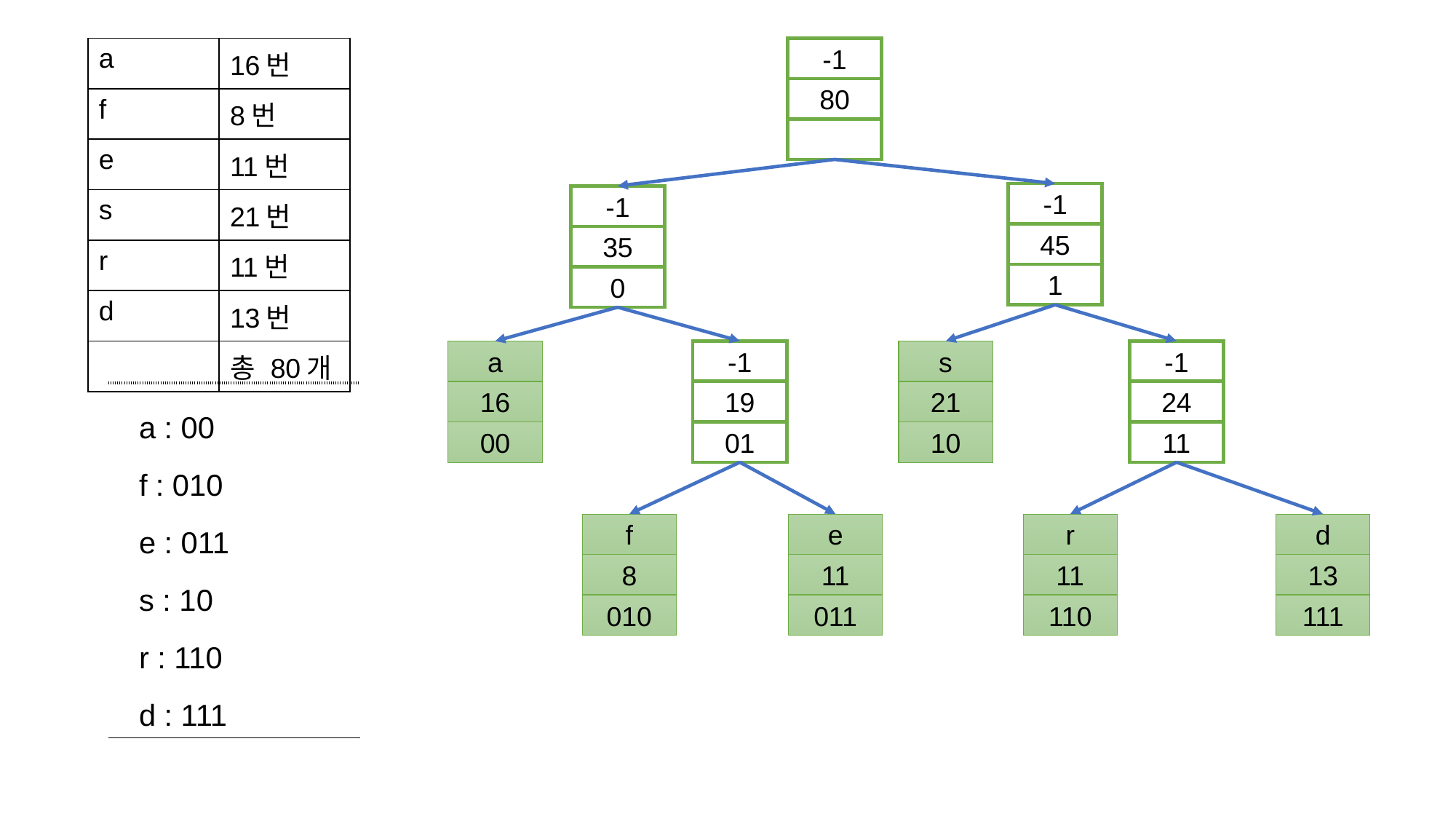

| a | 16번 |
| --- | --- |
| f | 8번 |
| e | 11번 |
| s | 21번 |
| r | 11번 |
| d | 13번 |
|  | 총 80개 |
-1
80

-1
45
1
-1
35
0
-1
19
01
-1
24
11
a
16
00
s
21
10
| a : 00 f : 010 e : 011 s : 10 r : 110 d : 111 |
| --- |
f
8
010
e
11
011
r
11
110
d
13
111